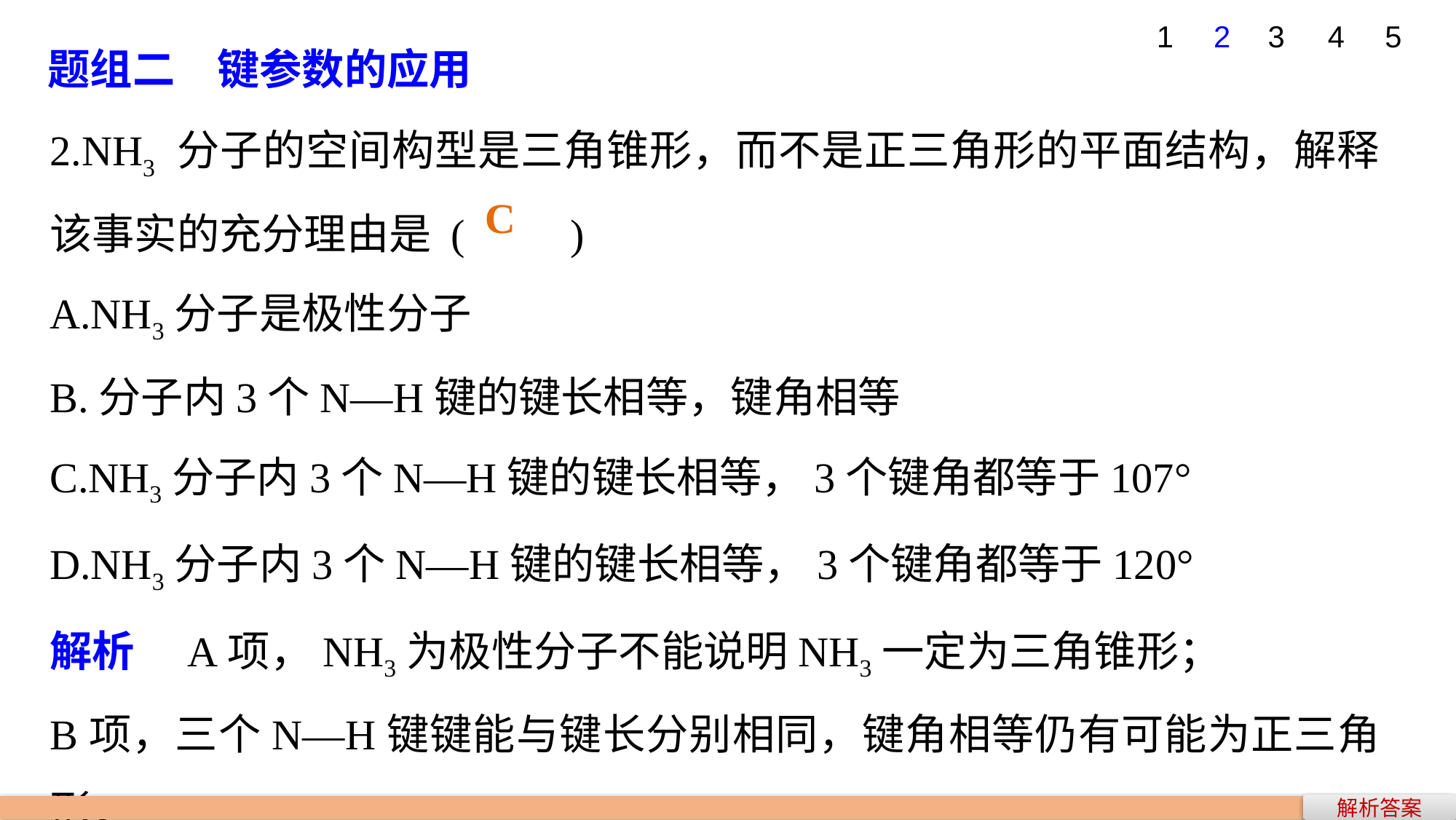

1
2
3
4
5
题组二　键参数的应用
2.NH3 分子的空间构型是三角锥形，而不是正三角形的平面结构，解释该事实的充分理由是 (　　)
A.NH3分子是极性分子
B.分子内3个N—H键的键长相等，键角相等
C.NH3分子内3个N—H键的键长相等，3个键角都等于107°
D.NH3分子内3个N—H键的键长相等，3个键角都等于120°
解析　A项，NH3为极性分子不能说明NH3一定为三角锥形；
B项，三个N—H键键能与键长分别相同，键角相等仍有可能为正三角形；
D项与事实不符。
C
解析答案